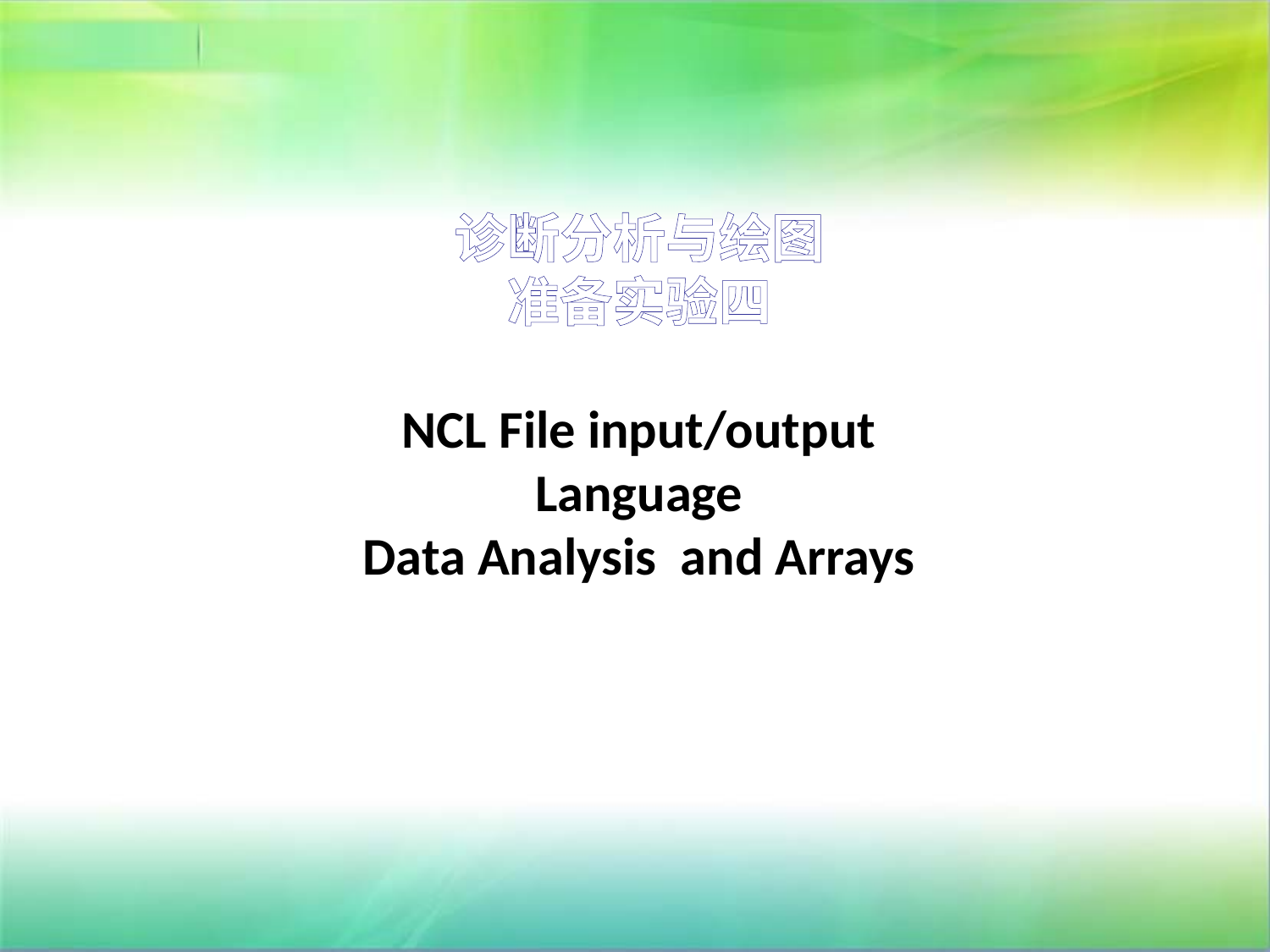

# 诊断分析与绘图 准备实验四 NCL File input/output Language Data Analysis  and Arrays